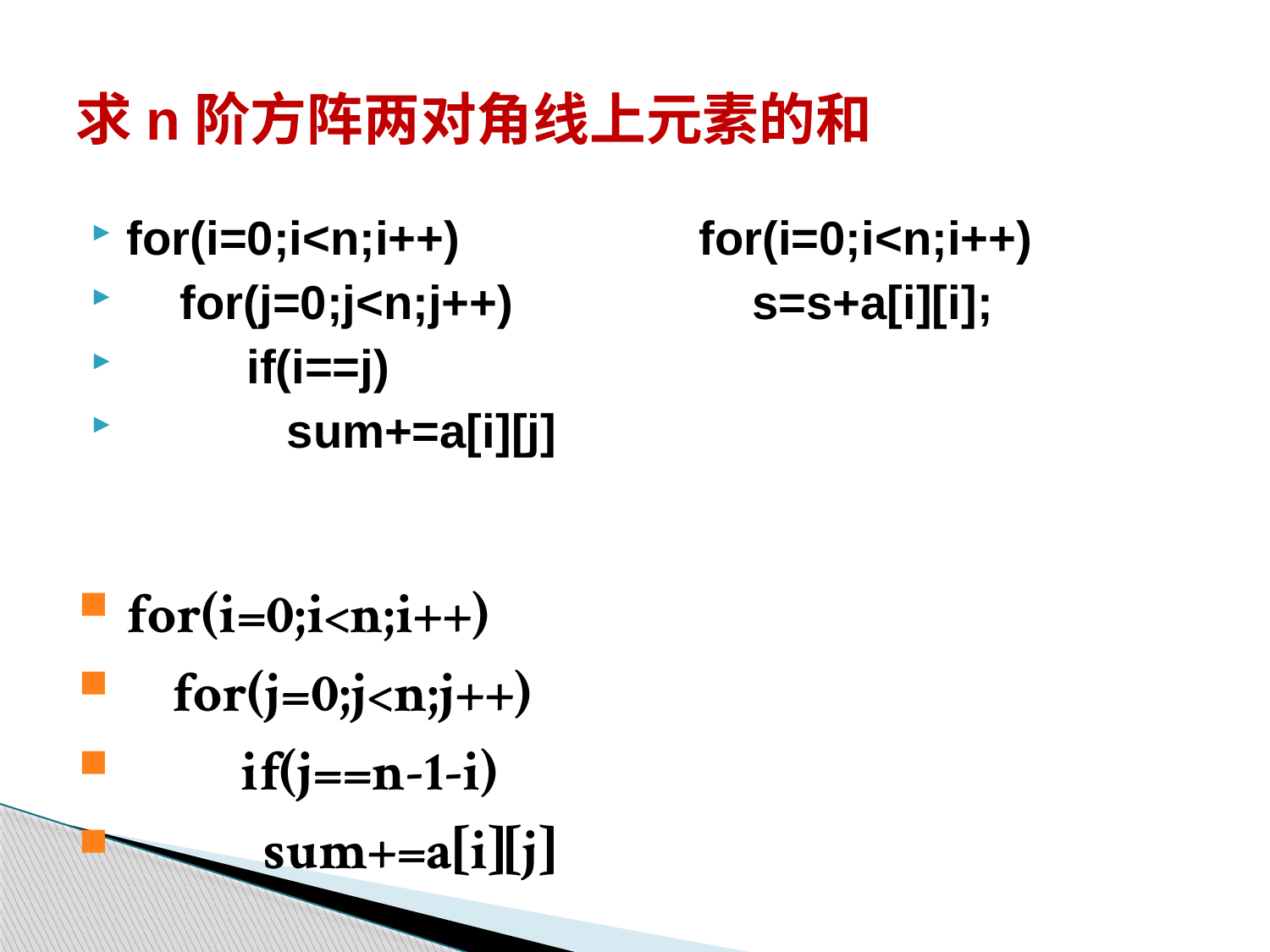

# 求n阶方阵两对角线上元素的和
for(i=0;i<n;i++)                  for(i=0;i<n;i++)
    for(j=0;j<n;j++)                  s=s+a[i][i];
         if(i==j)
            sum+=a[i][j]
for(i=0;i<n;i++)
    for(j=0;j<n;j++)
          if(j==n-1-i)
            sum+=a[i][j]